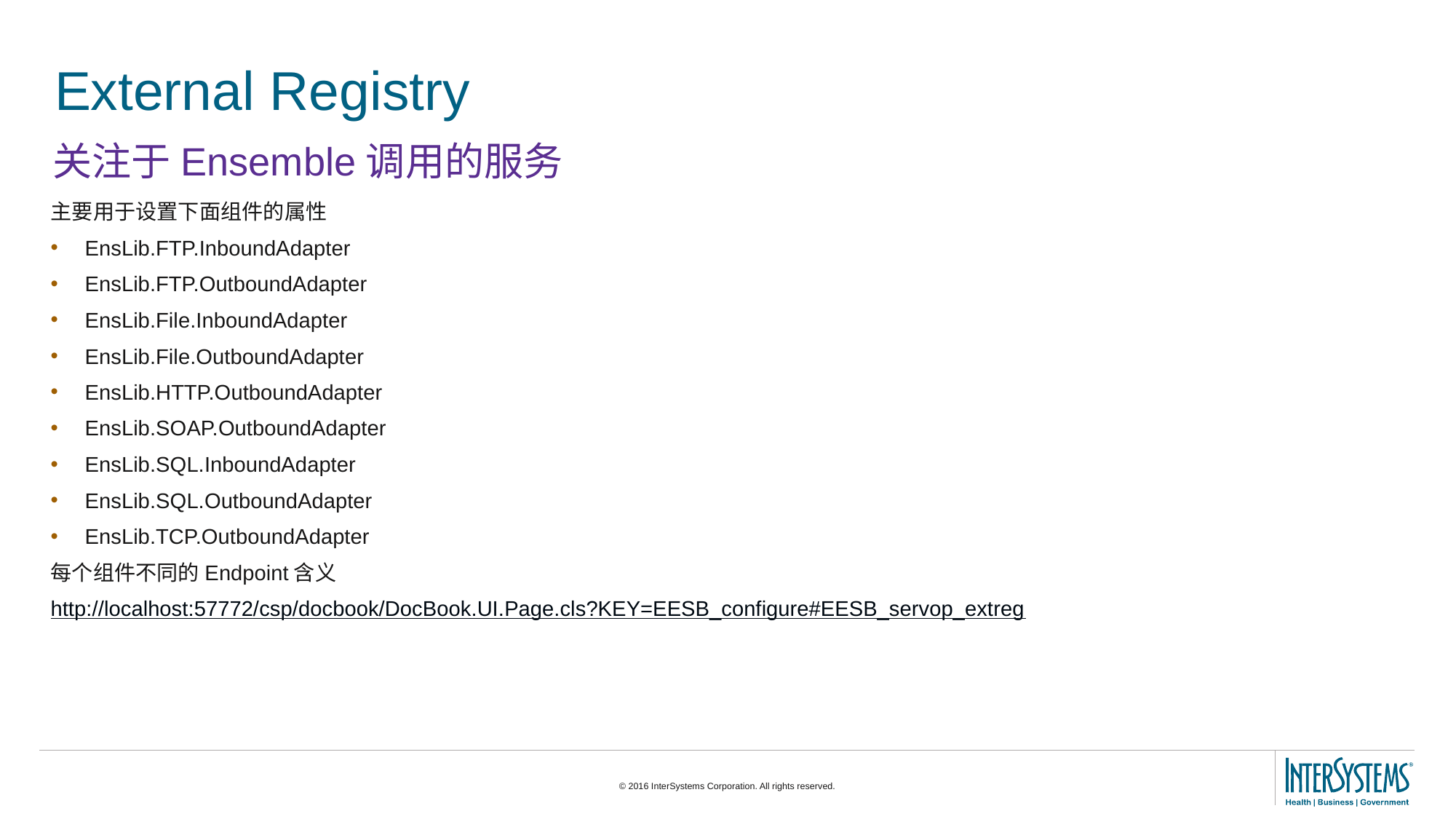

# External Registry
关注于Ensemble调用的服务
主要用于设置下面组件的属性
EnsLib.FTP.InboundAdapter
EnsLib.FTP.OutboundAdapter
EnsLib.File.InboundAdapter
EnsLib.File.OutboundAdapter
EnsLib.HTTP.OutboundAdapter
EnsLib.SOAP.OutboundAdapter
EnsLib.SQL.InboundAdapter
EnsLib.SQL.OutboundAdapter
EnsLib.TCP.OutboundAdapter
每个组件不同的Endpoint含义
http://localhost:57772/csp/docbook/DocBook.UI.Page.cls?KEY=EESB_configure#EESB_servop_extreg